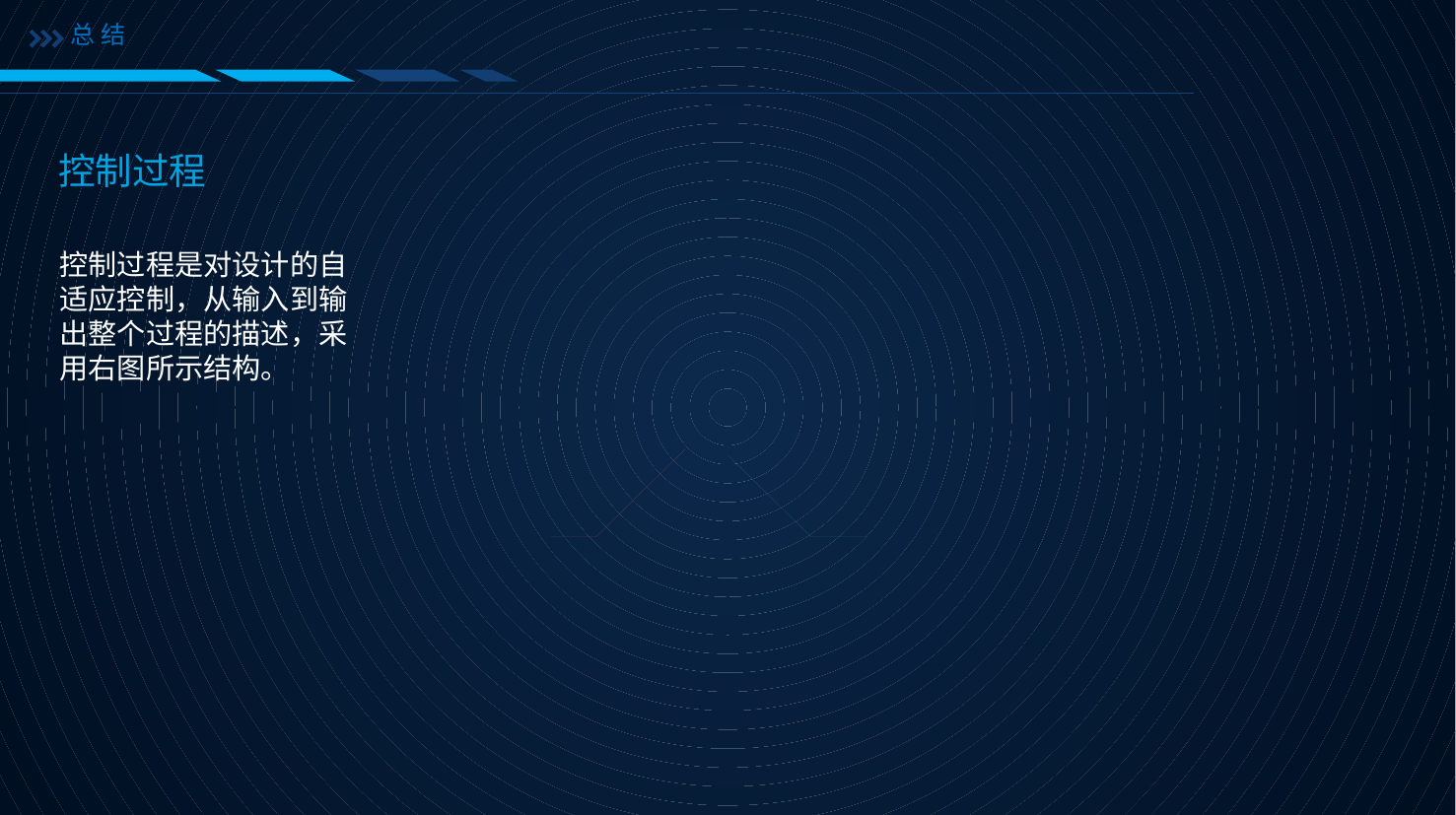

总结

控制过程
控制过程是对设计的自适应控制，从输入到输出整个过程的描述，采用右图所示结构。